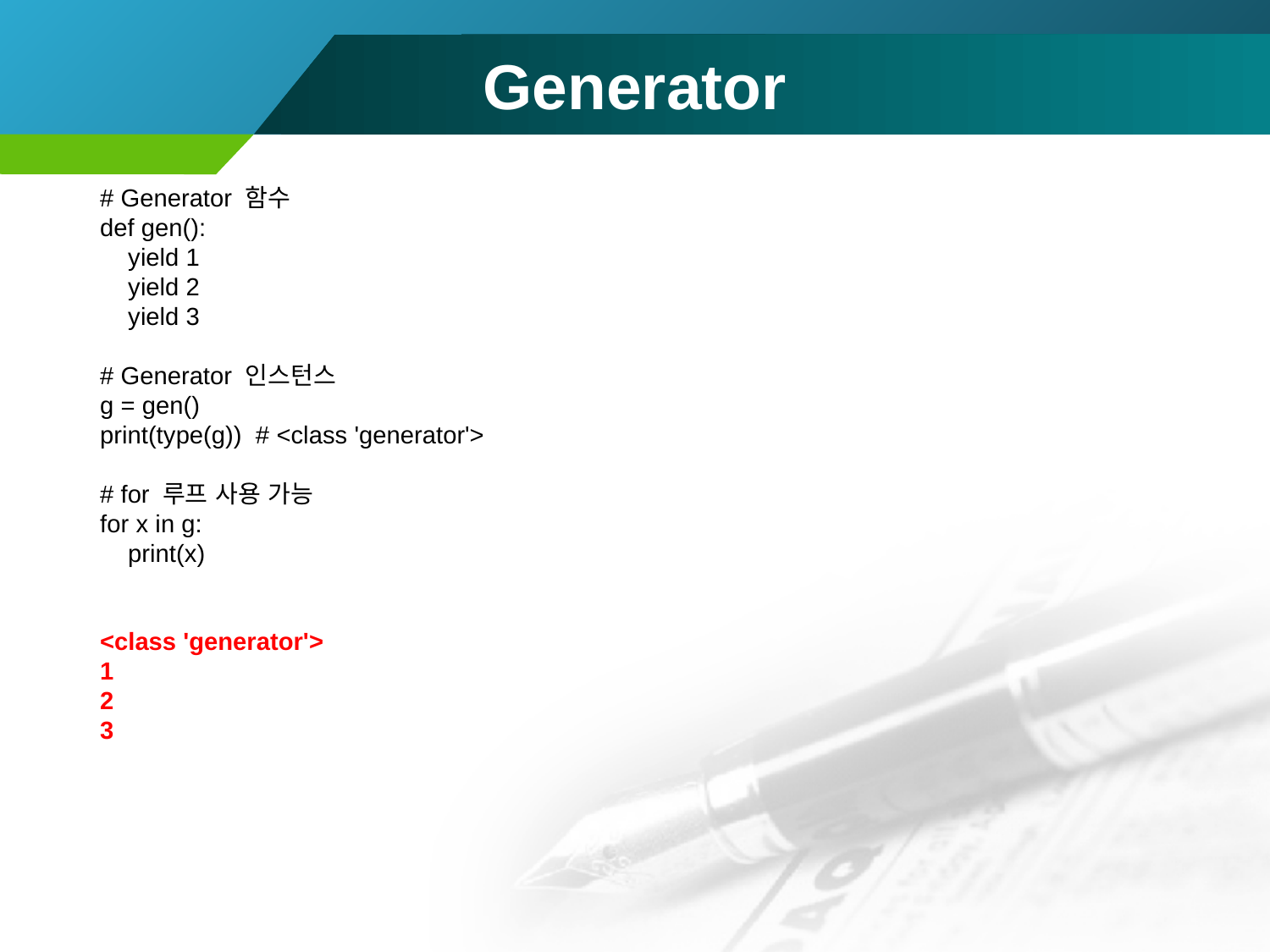

# Generator
# Generator 함수
def gen():
    yield 1
    yield 2
    yield 3

# Generator 인스턴스
g = gen()
print(type(g))  # <class 'generator'>

# for 루프 사용 가능
for x in g:
    print(x)

<class 'generator'>
1
2
3